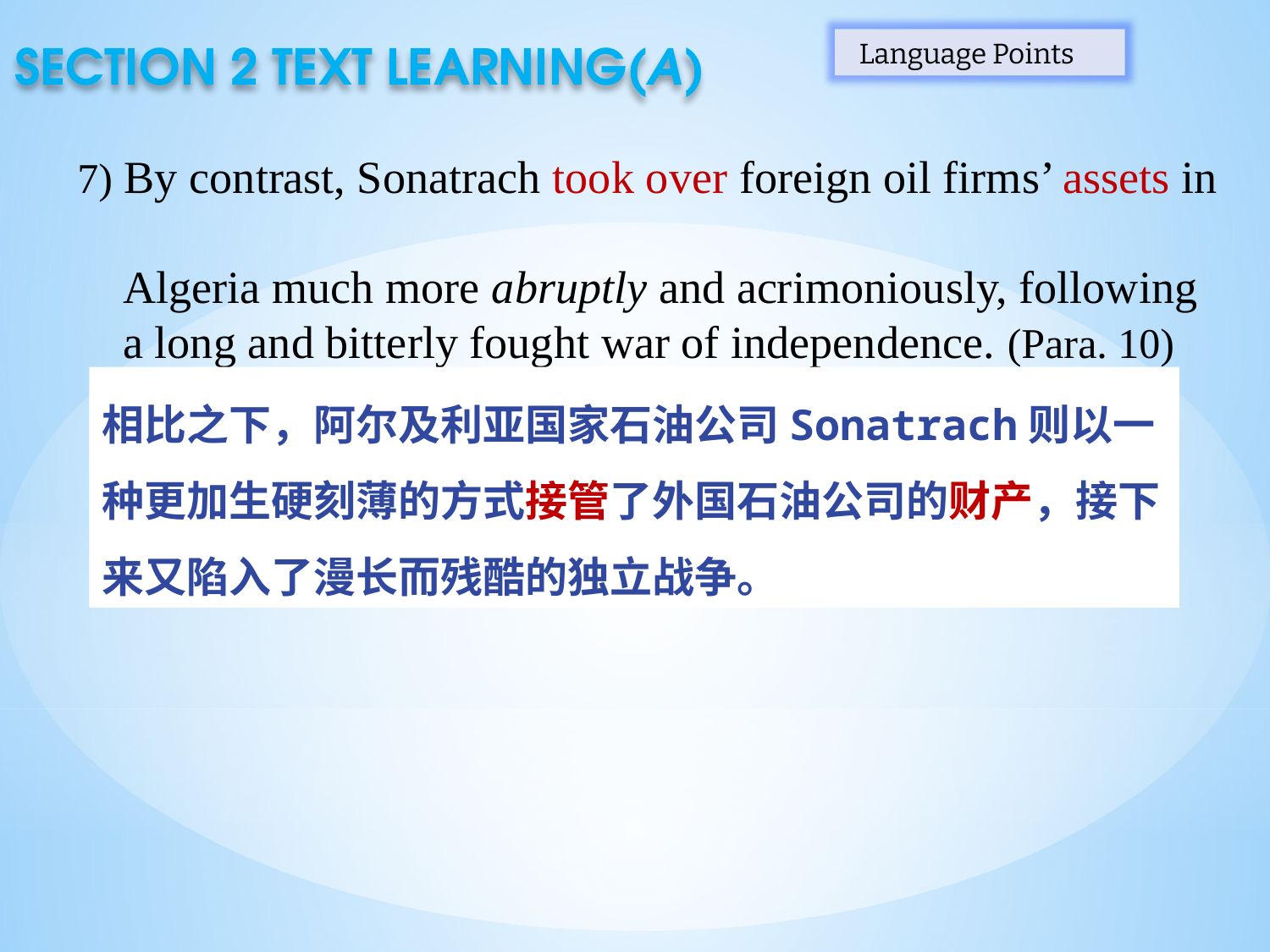

Section 2 text learning(A)
  Language Points
7) By contrast, Sonatrach took over foreign oil firms’ assets in
    Algeria much more abruptly and acrimoniously, following
    a long and bitterly fought war of independence. (Para. 10)
相比之下，阿尔及利亚国家石油公司Sonatrach则以一种更加生硬刻薄的方式接管了外国石油公司的财产，接下来又陷入了漫长而残酷的独立战争。